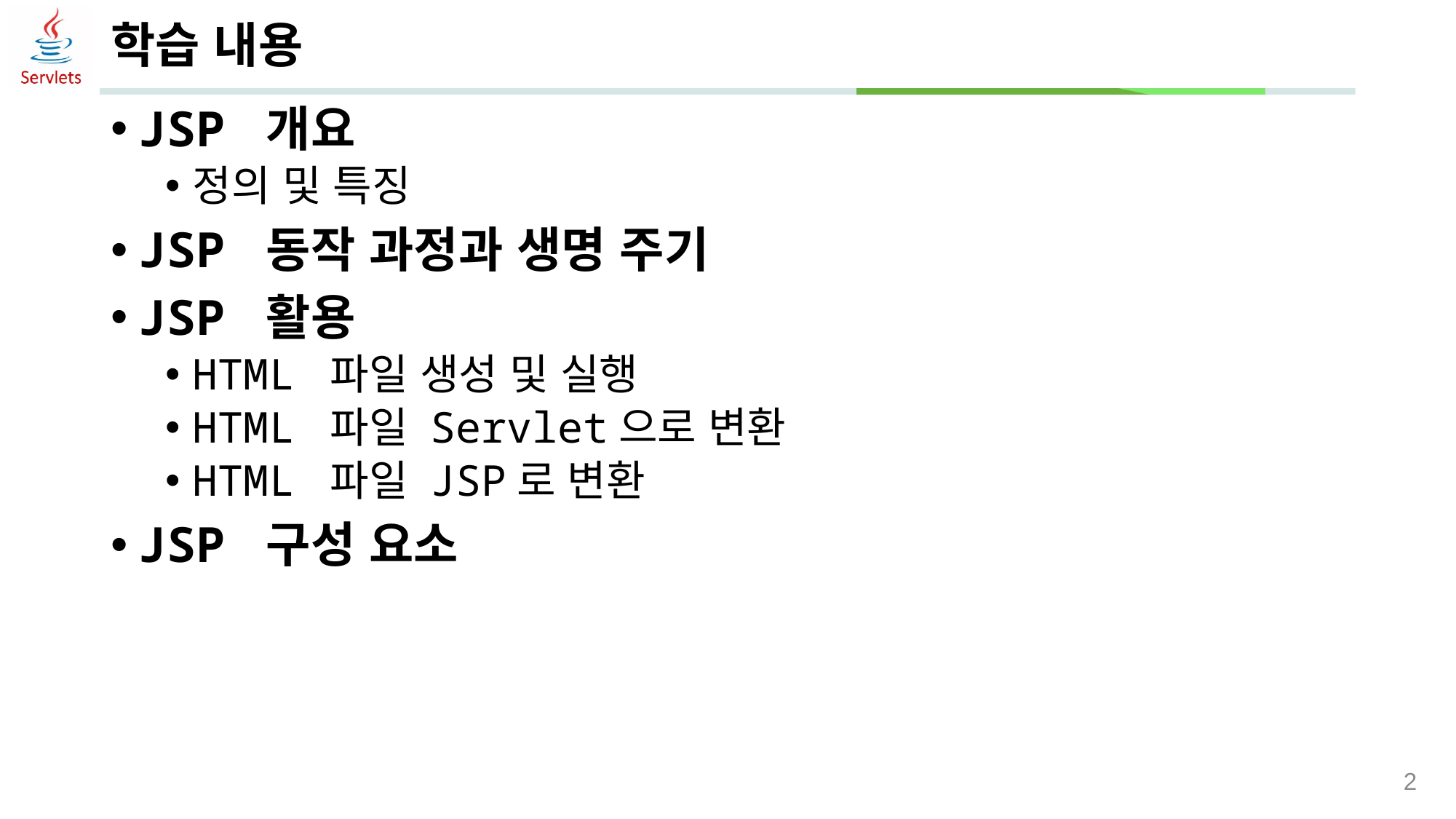

# 학습 내용
JSP 개요
정의 및 특징
JSP 동작 과정과 생명 주기
JSP 활용
HTML 파일 생성 및 실행
HTML 파일 Servlet으로 변환
HTML 파일 JSP로 변환
JSP 구성 요소

2